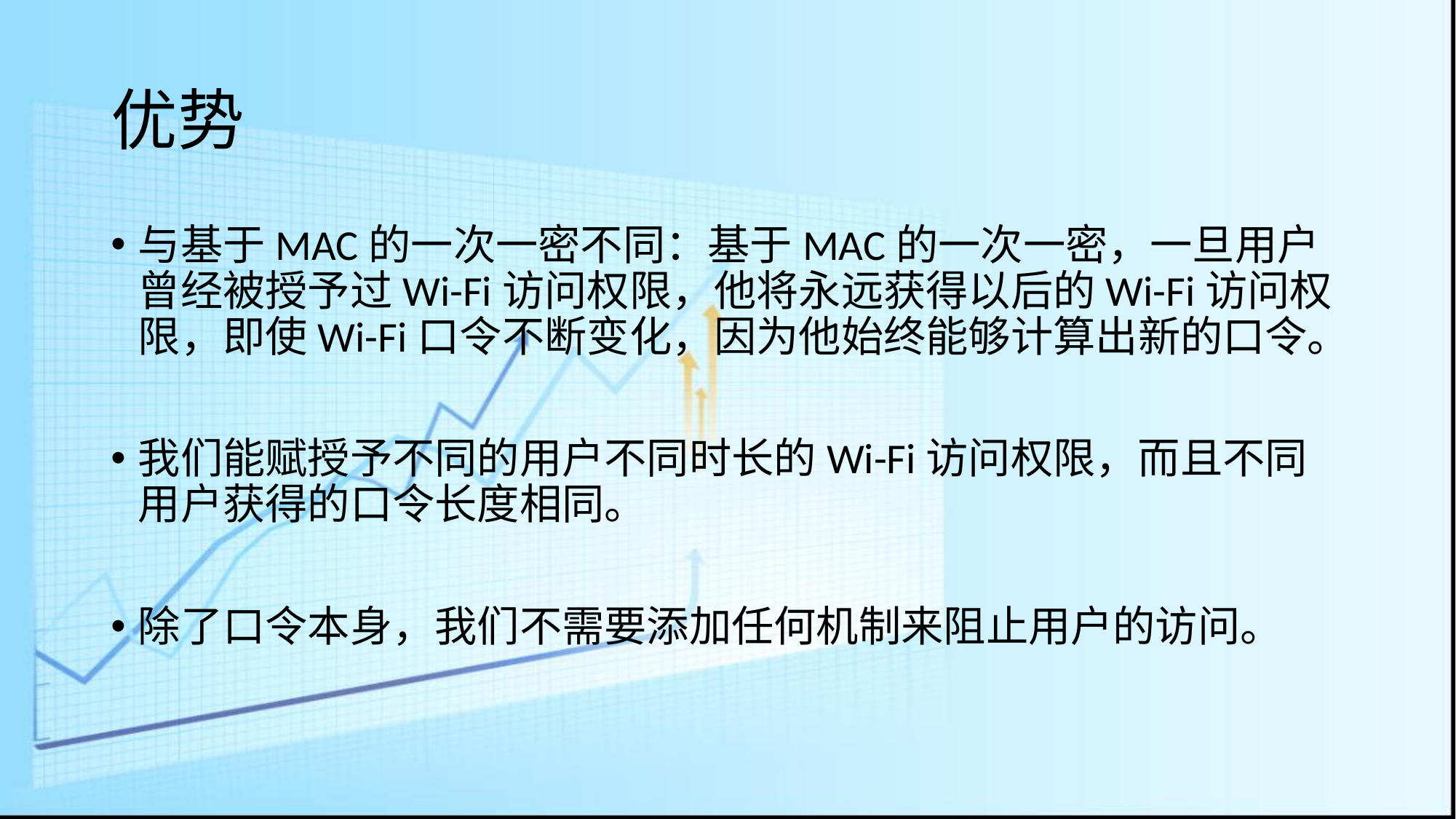

# 优势
与基于MAC的一次一密不同：基于MAC的一次一密，一旦用户曾经被授予过Wi-Fi访问权限，他将永远获得以后的Wi-Fi访问权限，即使Wi-Fi口令不断变化，因为他始终能够计算出新的口令。

我们能赋授予不同的用户不同时长的Wi-Fi访问权限，而且不同用户获得的口令长度相同。

除了口令本身，我们不需要添加任何机制来阻止用户的访问。